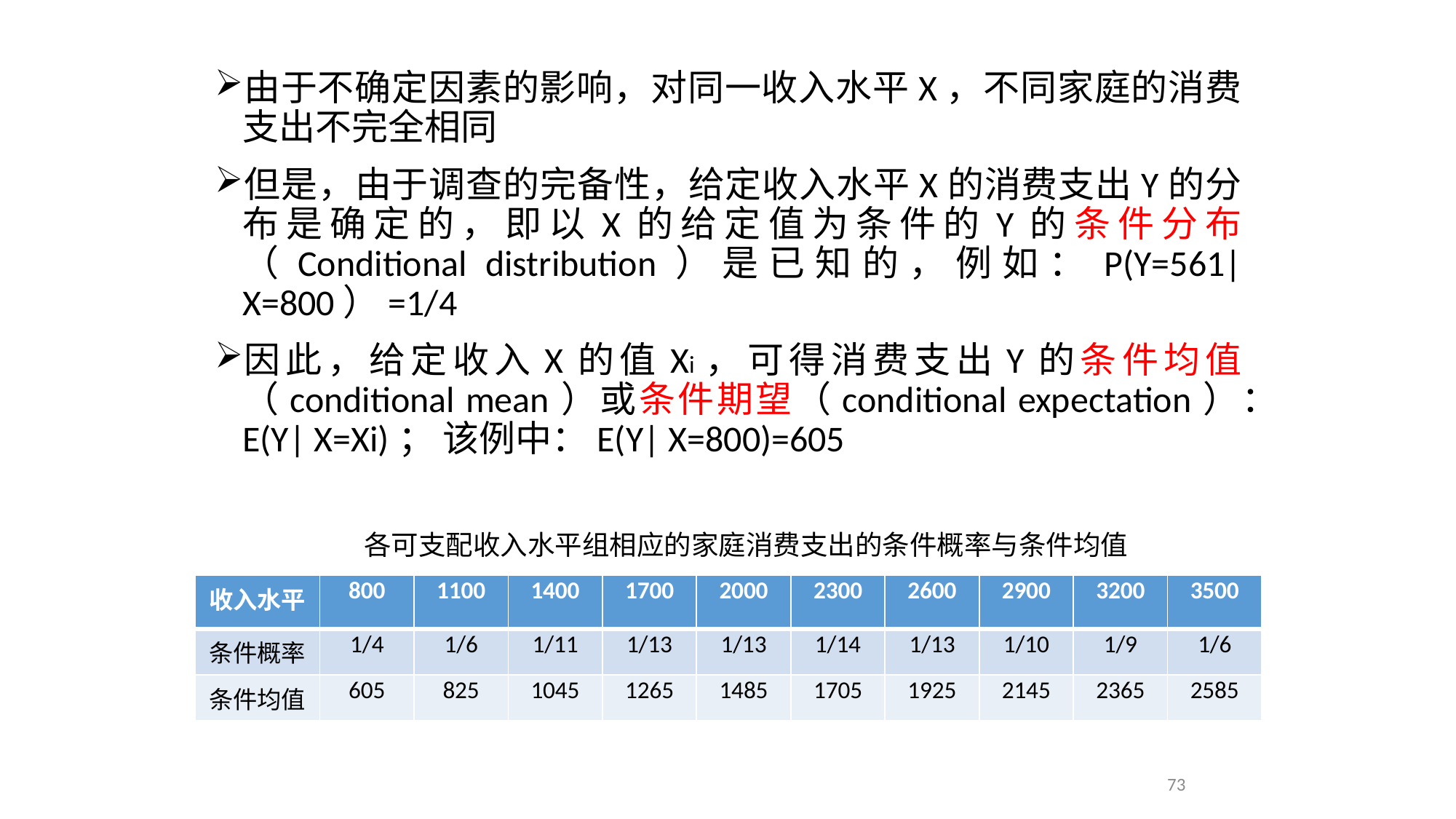

由于不确定因素的影响，对同一收入水平X，不同家庭的消费支出不完全相同
但是，由于调查的完备性，给定收入水平X的消费支出Y的分布是确定的，即以X的给定值为条件的Y的条件分布（Conditional distribution）是已知的，例如：P(Y=561|X=800）=1/4
因此，给定收入X的值Xi，可得消费支出Y的条件均值（conditional mean）或条件期望（conditional expectation）：E(Y| X=Xi)； 该例中：E(Y| X=800)=605
各可支配收入水平组相应的家庭消费支出的条件概率与条件均值
| 收入水平 | 800 | 1100 | 1400 | 1700 | 2000 | 2300 | 2600 | 2900 | 3200 | 3500 |
| --- | --- | --- | --- | --- | --- | --- | --- | --- | --- | --- |
| 条件概率 | 1/4 | 1/6 | 1/11 | 1/13 | 1/13 | 1/14 | 1/13 | 1/10 | 1/9 | 1/6 |
| 条件均值 | 605 | 825 | 1045 | 1265 | 1485 | 1705 | 1925 | 2145 | 2365 | 2585 |
73